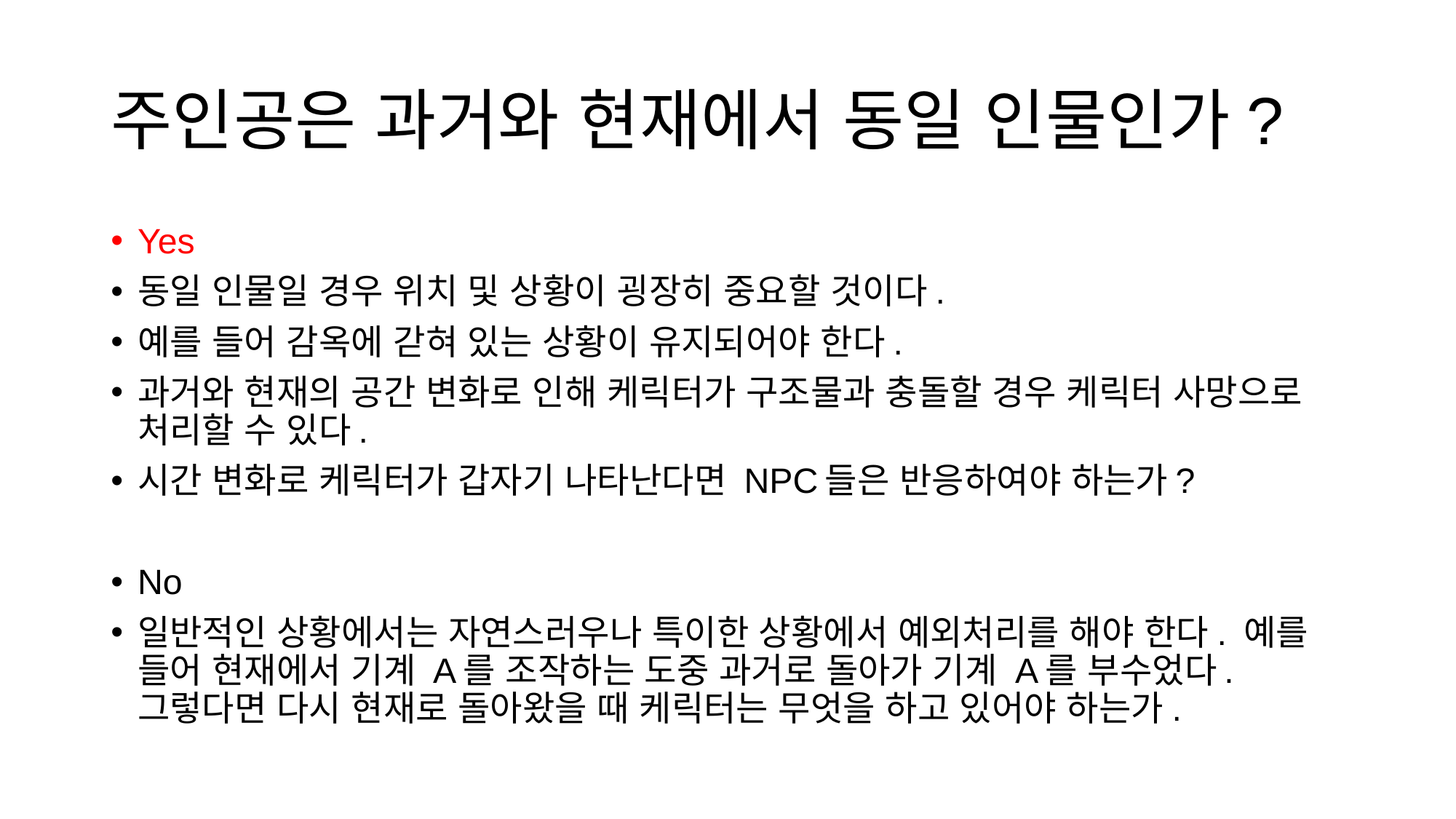

# 주인공은 과거와 현재에서 동일 인물인가?
Yes
동일 인물일 경우 위치 및 상황이 굉장히 중요할 것이다.
예를 들어 감옥에 갇혀 있는 상황이 유지되어야 한다.
과거와 현재의 공간 변화로 인해 케릭터가 구조물과 충돌할 경우 케릭터 사망으로 처리할 수 있다.
시간 변화로 케릭터가 갑자기 나타난다면 NPC들은 반응하여야 하는가?

No
일반적인 상황에서는 자연스러우나 특이한 상황에서 예외처리를 해야 한다. 예를 들어 현재에서 기계 A를 조작하는 도중 과거로 돌아가 기계 A를 부수었다. 그렇다면 다시 현재로 돌아왔을 때 케릭터는 무엇을 하고 있어야 하는가.